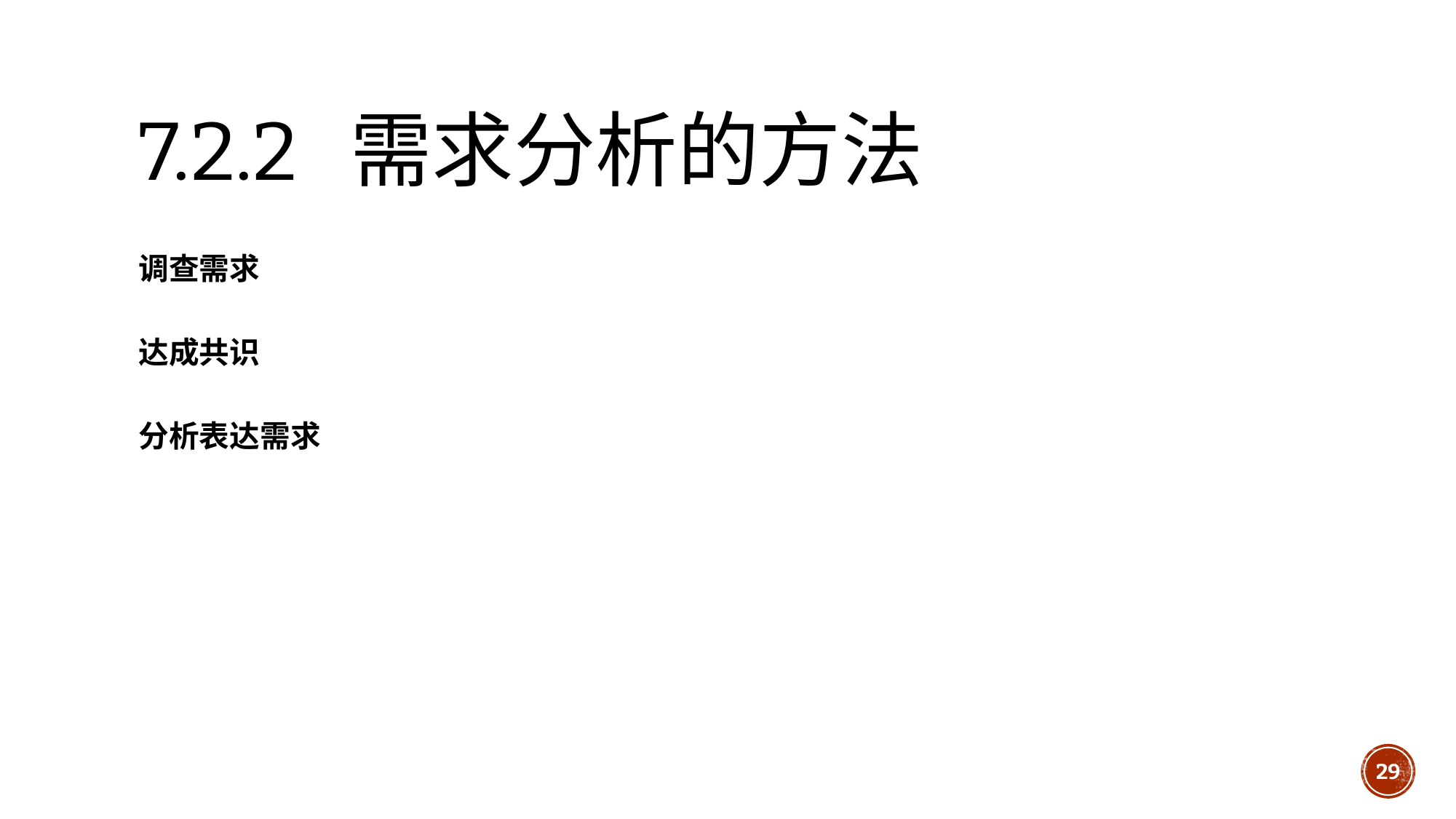

# 7.2.2  需求分析的方法
调查需求
达成共识
分析表达需求
29